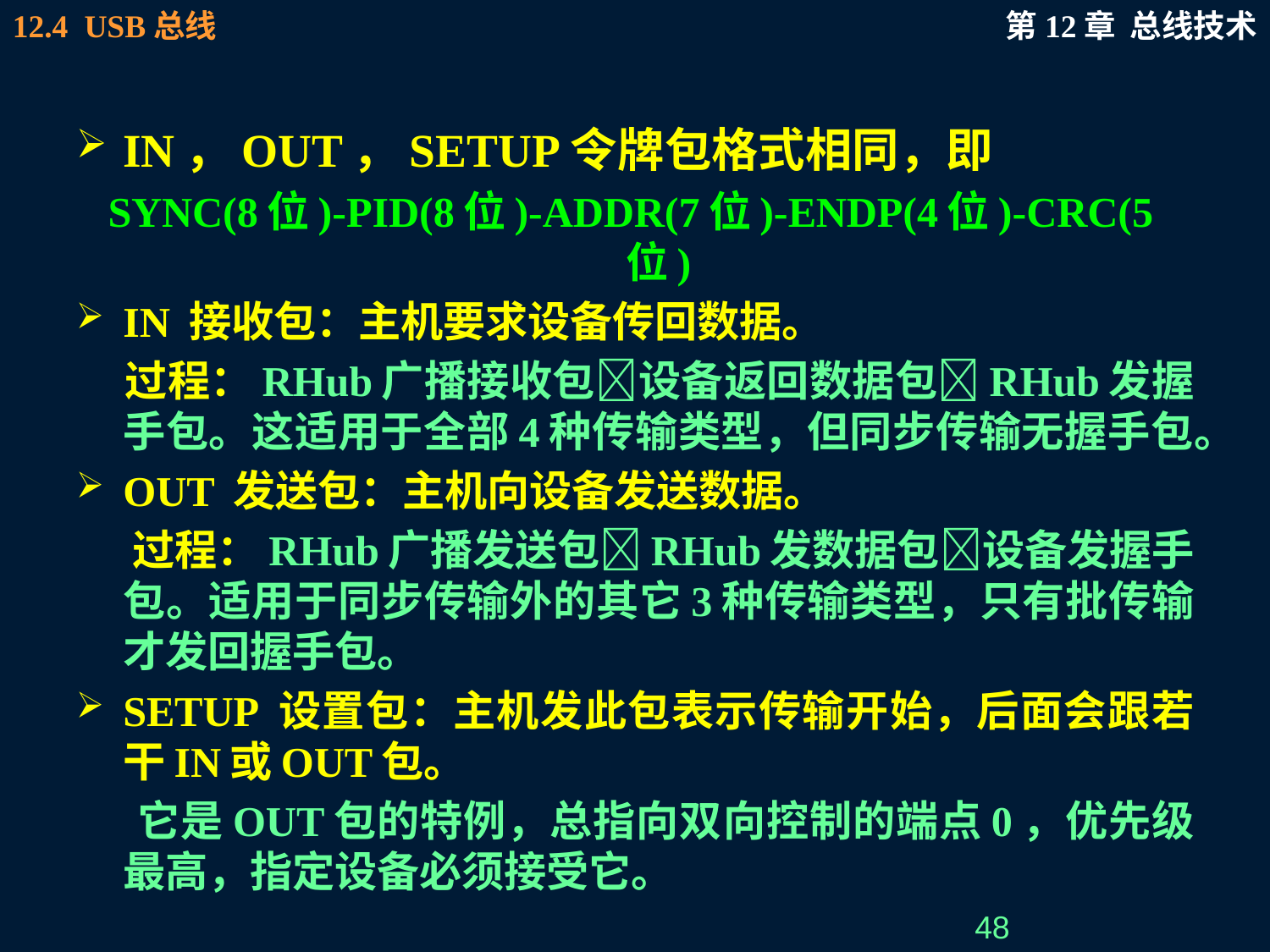

IN，OUT，SETUP令牌包格式相同，即
SYNC(8位)-PID(8位)-ADDR(7位)-ENDP(4位)-CRC(5位)
IN 接收包：主机要求设备传回数据。
    过程：RHub广播接收包→设备返回数据包→RHub发握手包。这适用于全部4种传输类型，但同步传输无握手包。
OUT 发送包：主机向设备发送数据。
     过程：RHub广播发送包→RHub发数据包→设备发握手包。适用于同步传输外的其它3种传输类型，只有批传输才发回握手包。
SETUP 设置包：主机发此包表示传输开始，后面会跟若干IN或OUT包。
     它是OUT包的特例，总指向双向控制的端点0，优先级最高，指定设备必须接受它。